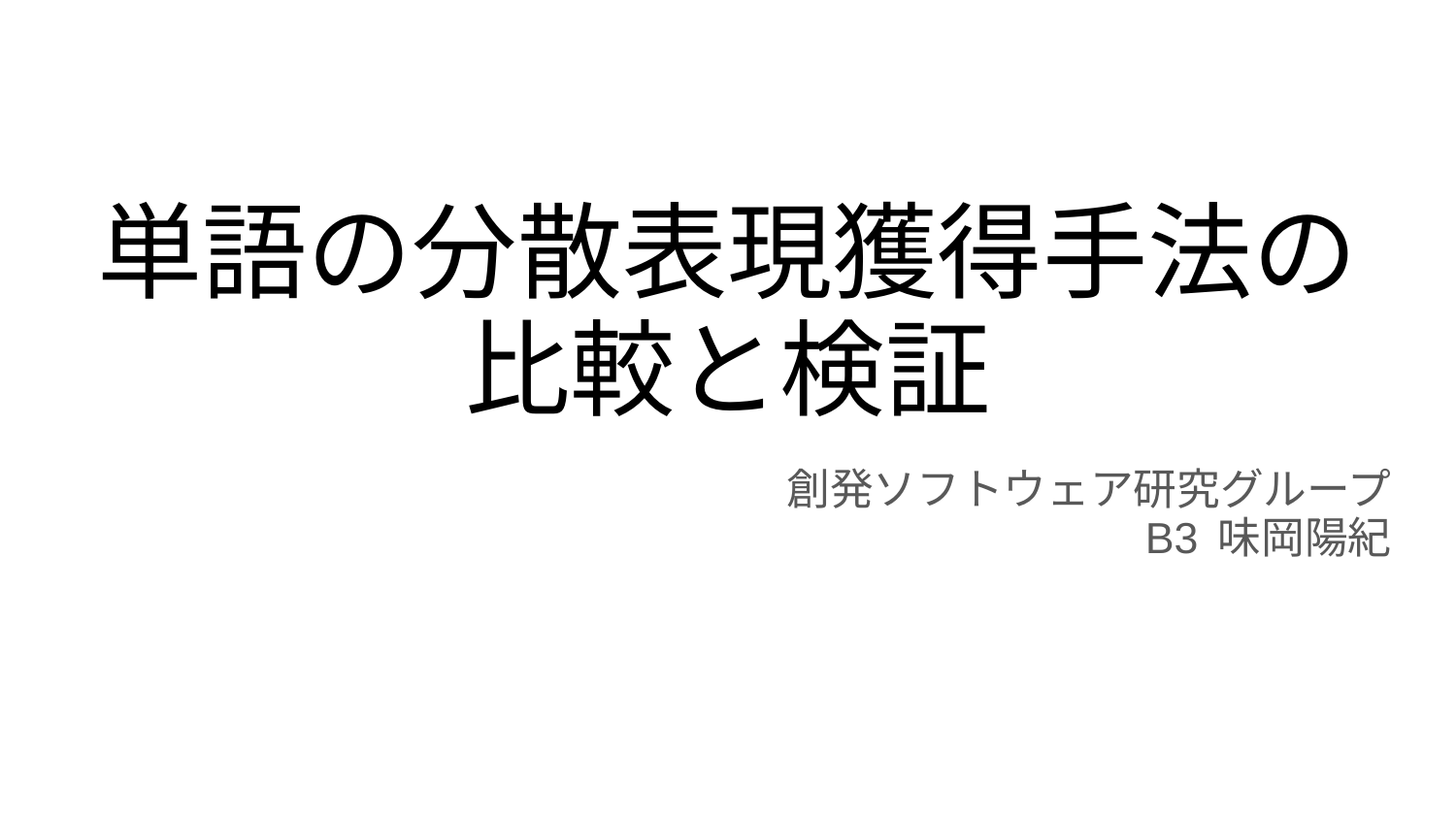

# 単語の分散表現獲得手法の比較と検証
創発ソフトウェア研究グループ
B3 味岡陽紀